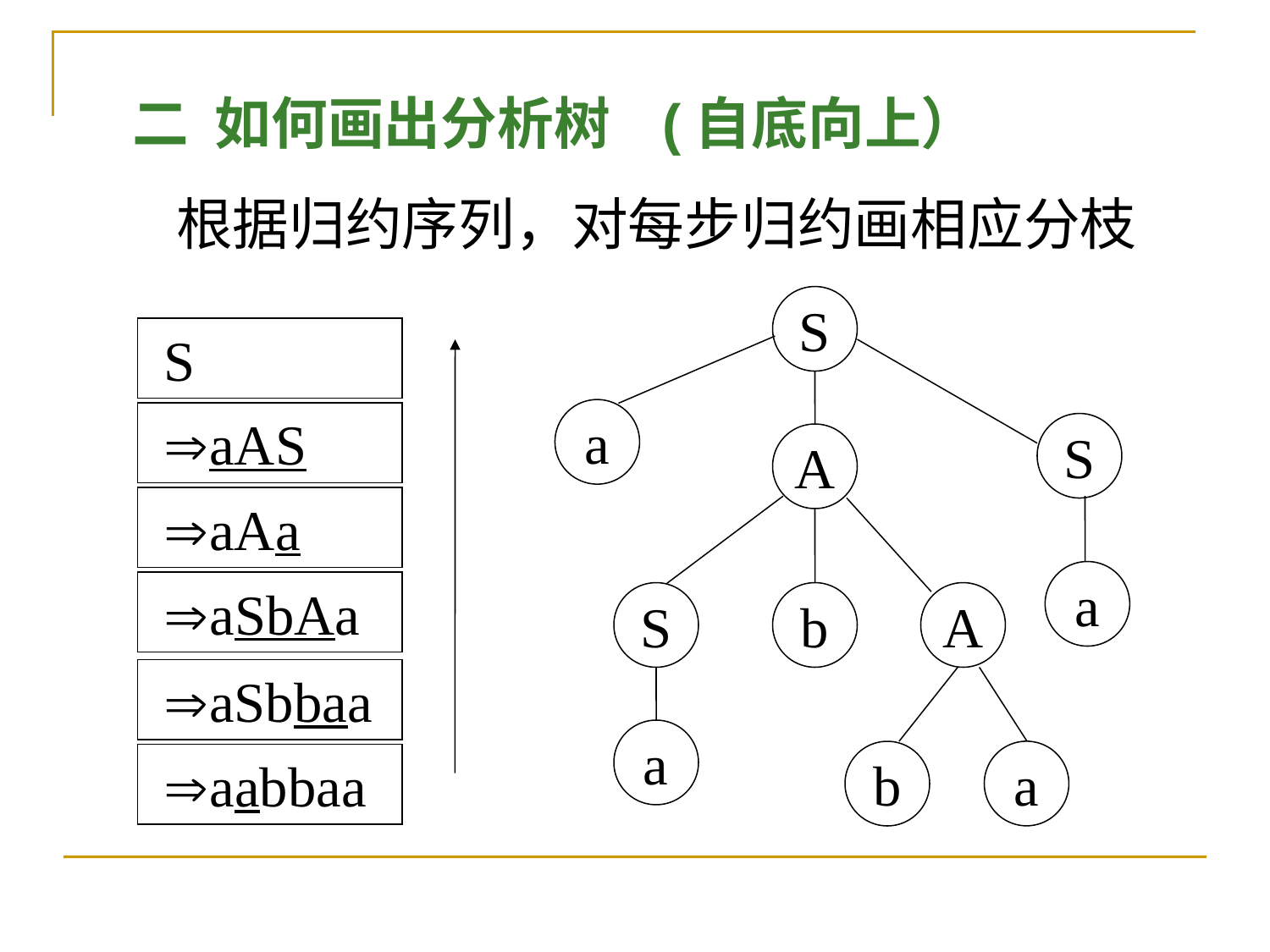

二  如何画出分析树   (自底向上）

      根据归约序列，对每步归约画相应分枝
S
 S

a
 ⇒aAS
S
A
 ⇒aAa

a
 ⇒aSbAa
S
b
A
 ⇒aSbbaa

a
a
b
 ⇒aabbaa
95